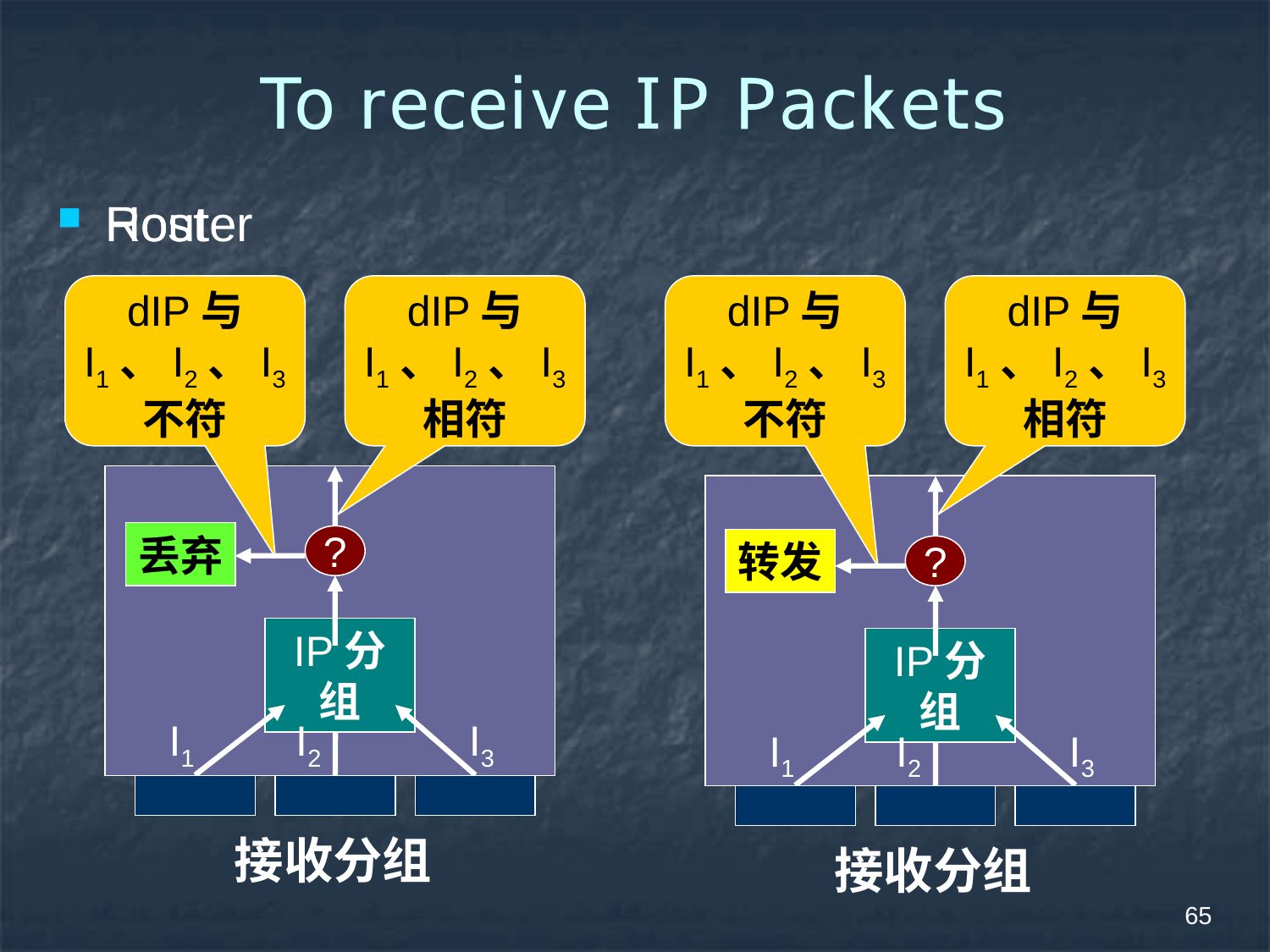

# To receive IP Packets
Host
Router
dIP与
I1、I2、I3
不符
dIP与
I1、I2、I3
相符
dIP与
I1、I2、I3
不符
dIP与
I1、I2、I3
相符

丢弃
?
转发
?

IP分组
IP分组

I1
I2
I3

I1
I2
I3

接收分组
接收分组
65